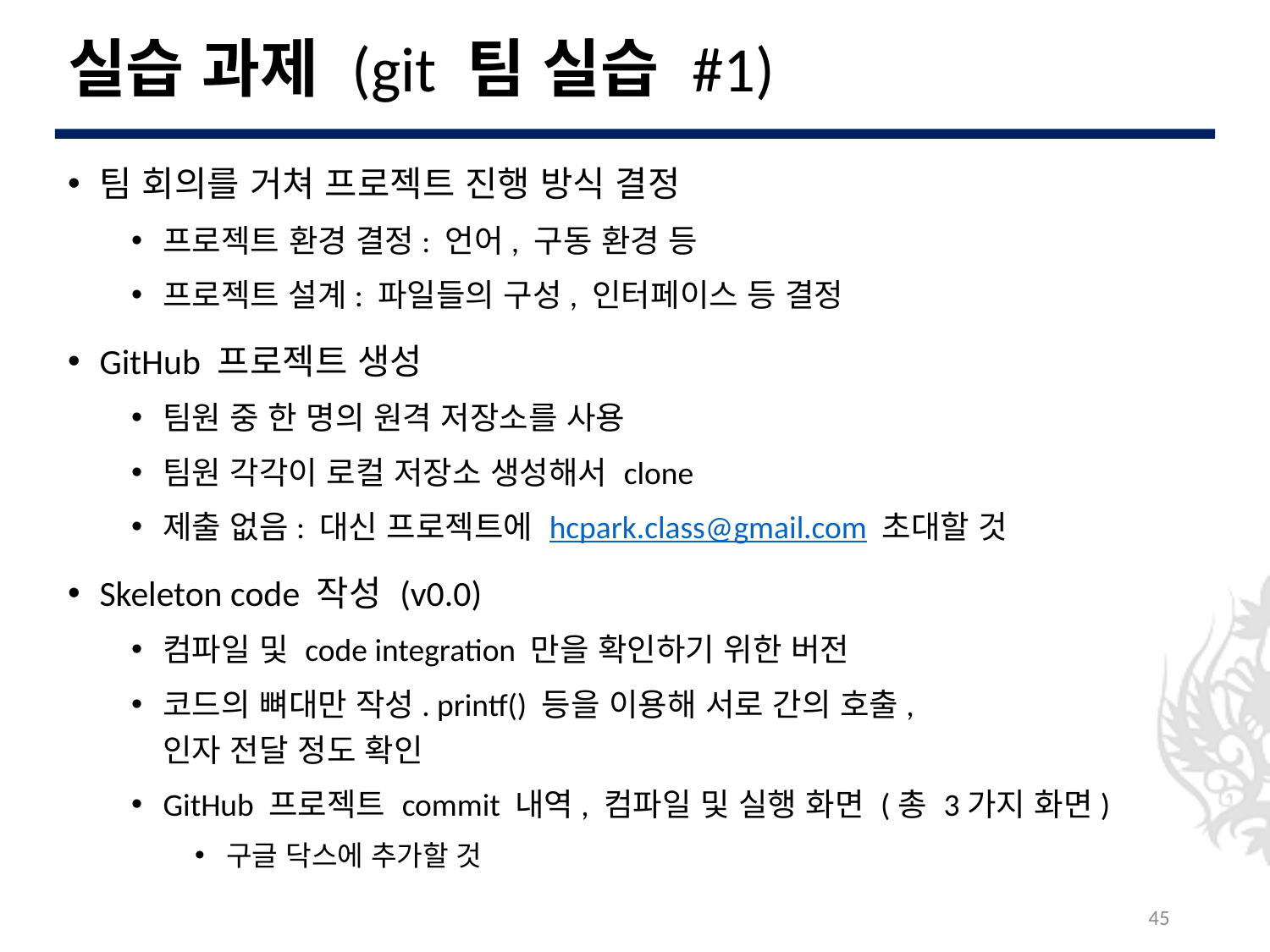

# 실습 과제 (git 팀 실습 #1)
팀 회의를 거쳐 프로젝트 진행 방식 결정
프로젝트 환경 결정: 언어, 구동 환경 등
프로젝트 설계: 파일들의 구성, 인터페이스 등 결정
GitHub 프로젝트 생성
팀원 중 한 명의 원격 저장소를 사용
팀원 각각이 로컬 저장소 생성해서 clone
제출 없음: 대신 프로젝트에 hcpark.class@gmail.com 초대할 것
Skeleton code 작성 (v0.0)
컴파일 및 code integration 만을 확인하기 위한 버전
코드의 뼈대만 작성. printf() 등을 이용해 서로 간의 호출,
인자 전달 정도 확인
GitHub 프로젝트 commit 내역, 컴파일 및 실행 화면 (총 3가지 화면)
구글 닥스에 추가할 것

45